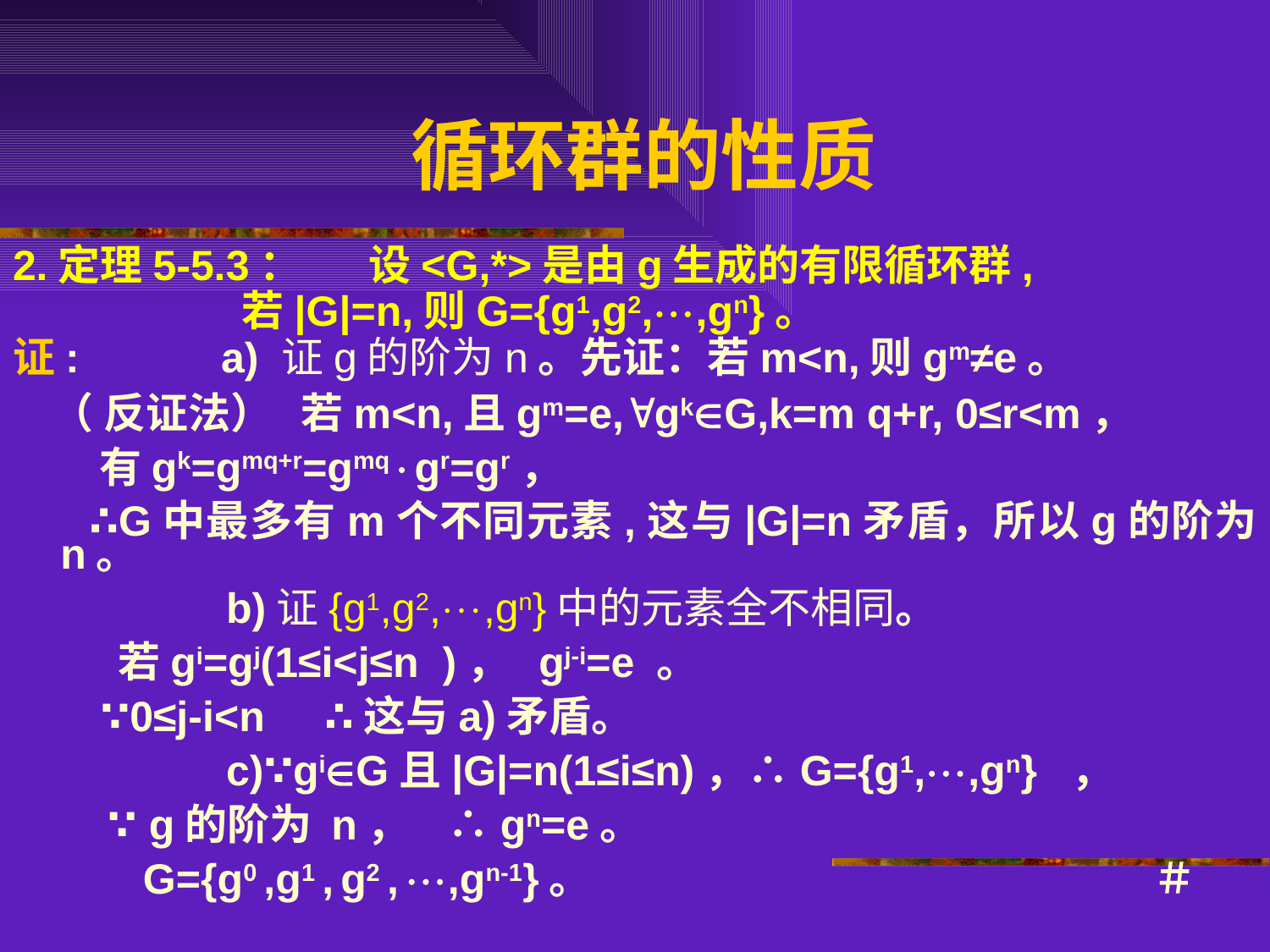

# 循环群的性质
2.定理5-5.3：       设<G,*>是由g生成的有限循环群,
                       若|G|=n,则G={g1,g2,…,gn}。
证:            a) 证g的阶为n。先证：若m<n,则gm≠e。
   （ 反证法）   若m<n,且gm=e,∀gk∈G,k=m q+r, 0≤r<m，
        有gk=gmq+r=gmq⋅gr=gr，
       ∴G中最多有m个不同元素,这与|G|=n矛盾，所以g的阶为 n。
                  b)证{g1,g2,…,gn}中的元素全不相同。
          若gi=gj(1≤i<j≤n  )，  gj-i=e 。
         ∵0≤j-i<n     ∴这与a)矛盾。
                  c)∵gi∈G且|G|=n(1≤i≤n)，∴G={g1,…,gn}  ，
        ∵ g的阶为 n，    ∴gn=e。
           G={g0 ,g1 , g2 , …,gn-1}。                                                           ＃